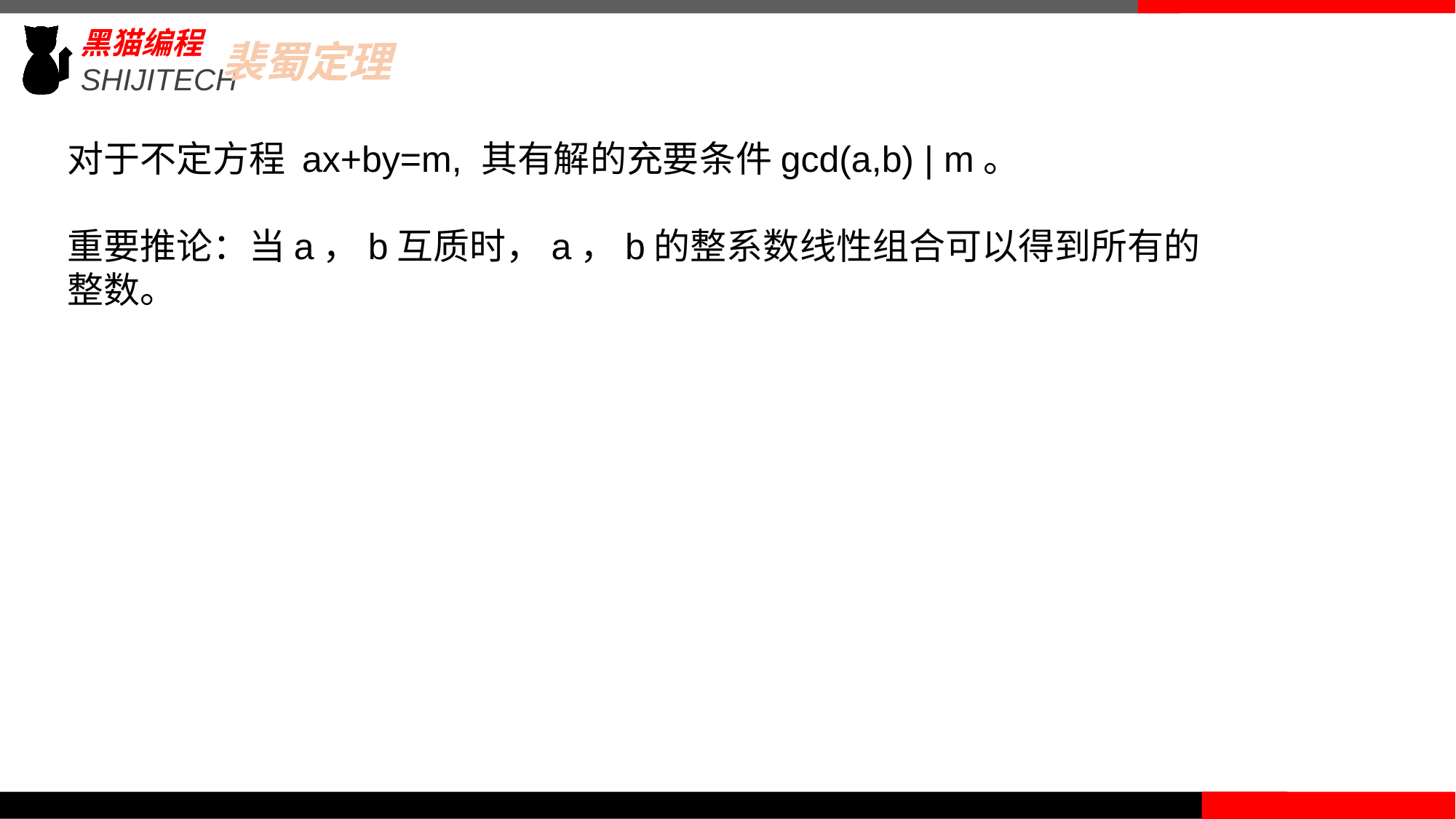

裴蜀定理
对于不定方程 ax+by=m, 其有解的充要条件gcd(a,b) | m。

重要推论：当a，b互质时，a，b的整系数线性组合可以得到所有的整数。